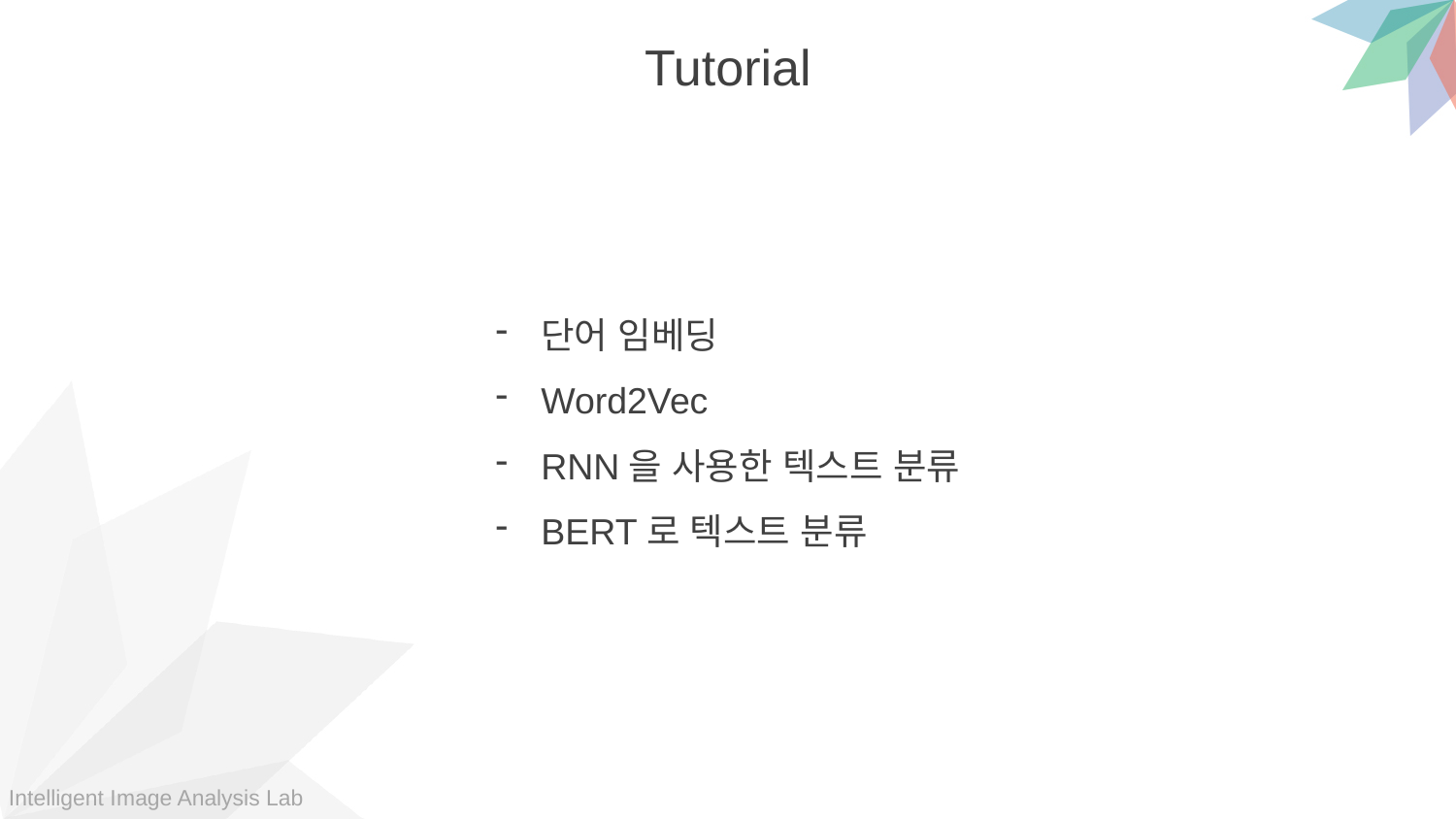

Tutorial
단어 임베딩
Word2Vec
RNN을 사용한 텍스트 분류
BERT로 텍스트 분류